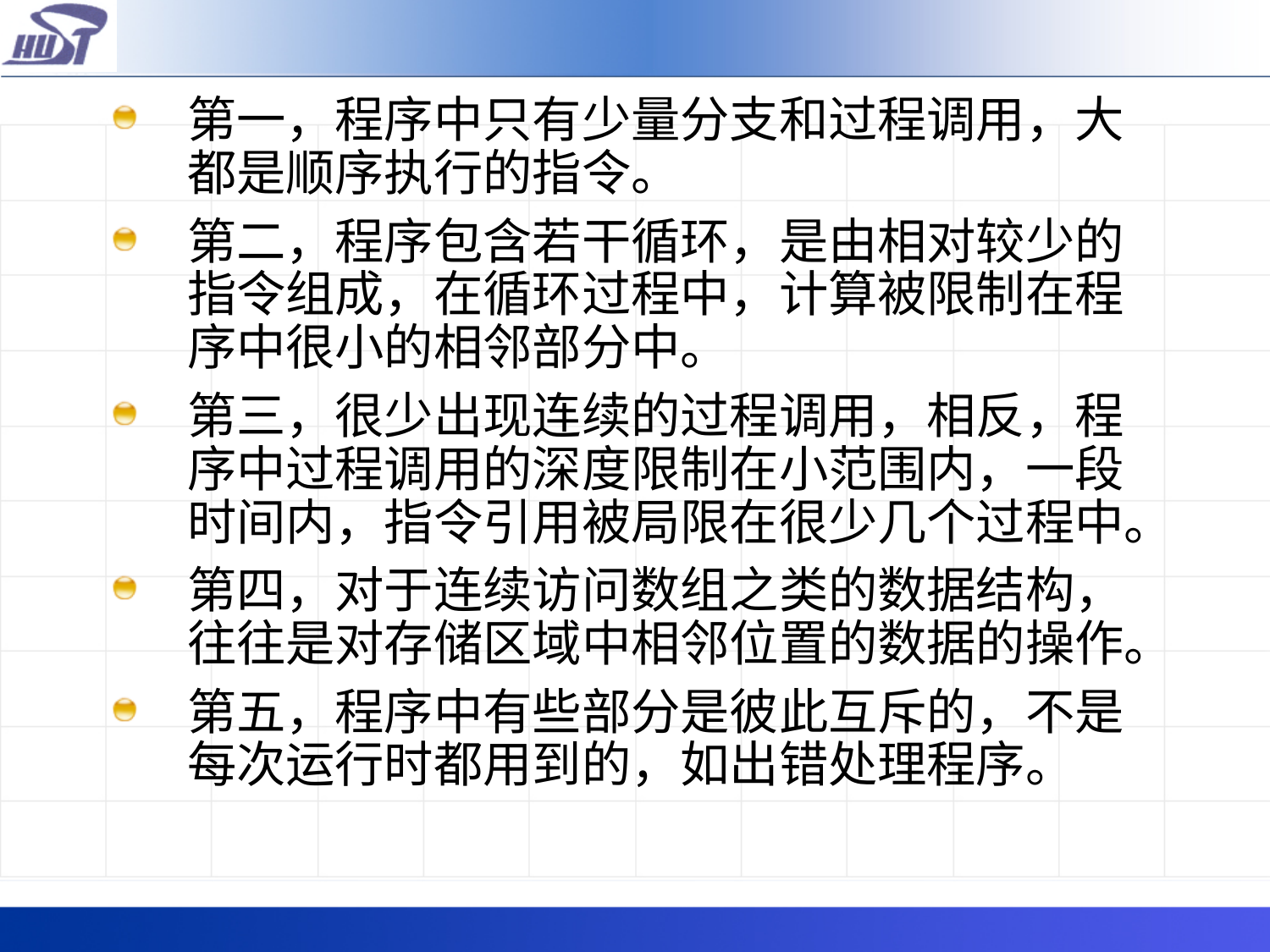

第一，程序中只有少量分支和过程调用，大都是顺序执行的指令。
第二，程序包含若干循环，是由相对较少的指令组成，在循环过程中，计算被限制在程序中很小的相邻部分中。
第三，很少出现连续的过程调用，相反，程序中过程调用的深度限制在小范围内，一段时间内，指令引用被局限在很少几个过程中。
第四，对于连续访问数组之类的数据结构，往往是对存储区域中相邻位置的数据的操作。
第五，程序中有些部分是彼此互斥的，不是每次运行时都用到的，如出错处理程序。